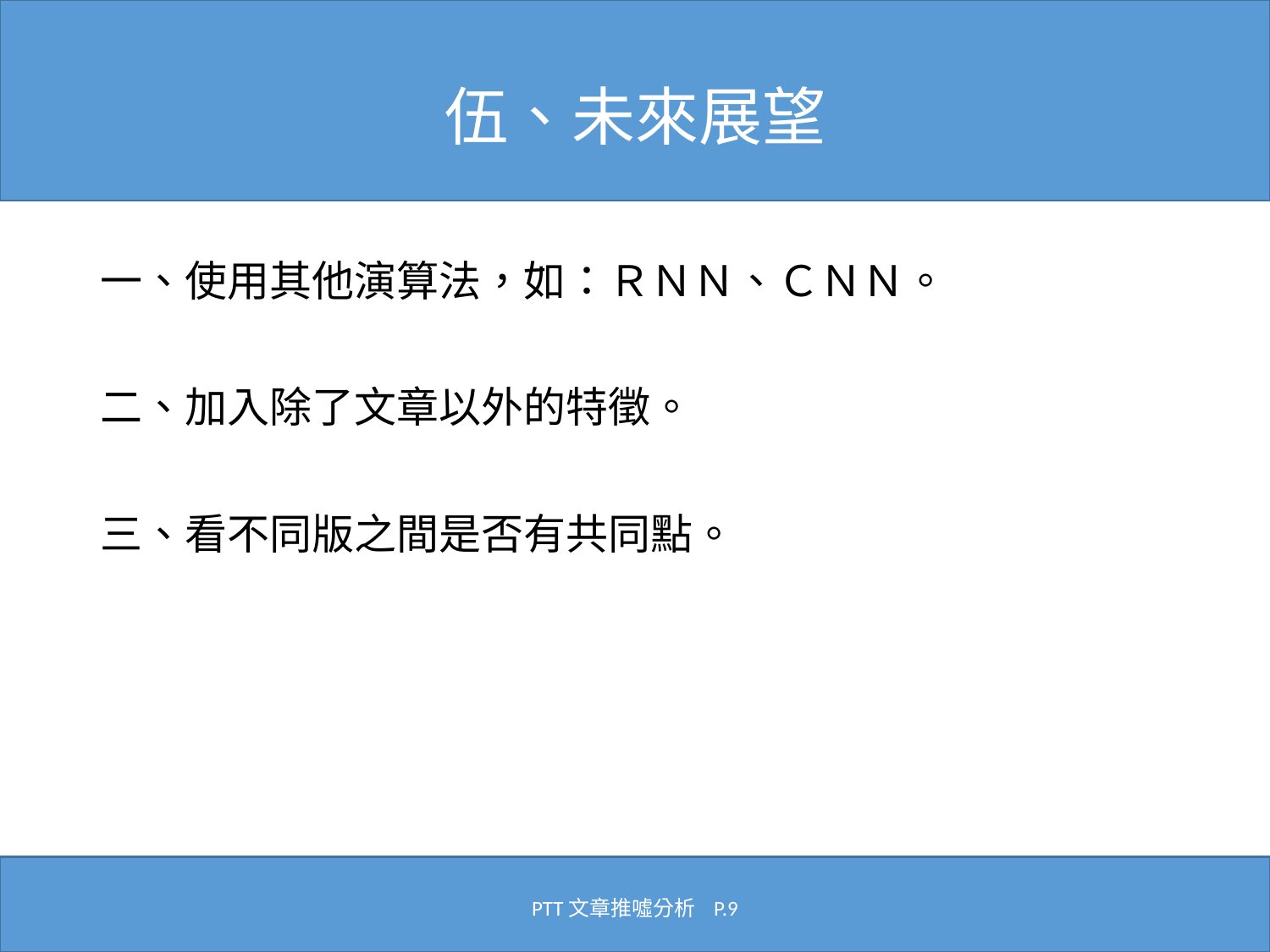

# 伍、未來展望
一、使用其他演算法，如：ＲＮＮ、ＣＮＮ。

二、加入除了文章以外的特徵。

三、看不同版之間是否有共同點。

PTT文章推噓分析  P.9